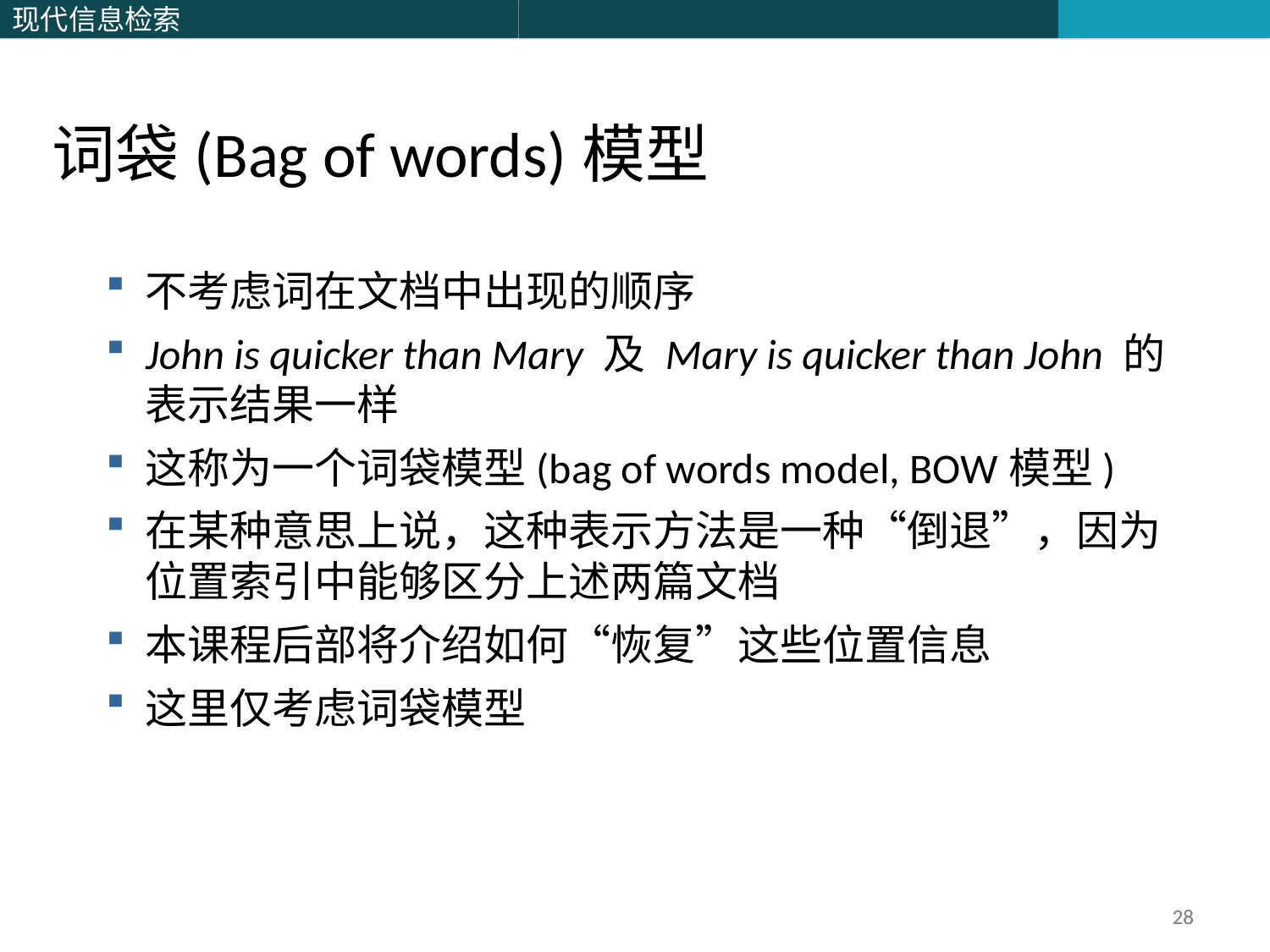

词袋(Bag of words)模型
不考虑词在文档中出现的顺序
John is quicker than Mary 及 Mary is quicker than John 的表示结果一样
这称为一个词袋模型(bag of words model, BOW模型)
在某种意思上说，这种表示方法是一种“倒退”，因为位置索引中能够区分上述两篇文档
本课程后部将介绍如何“恢复”这些位置信息
这里仅考虑词袋模型
28
28